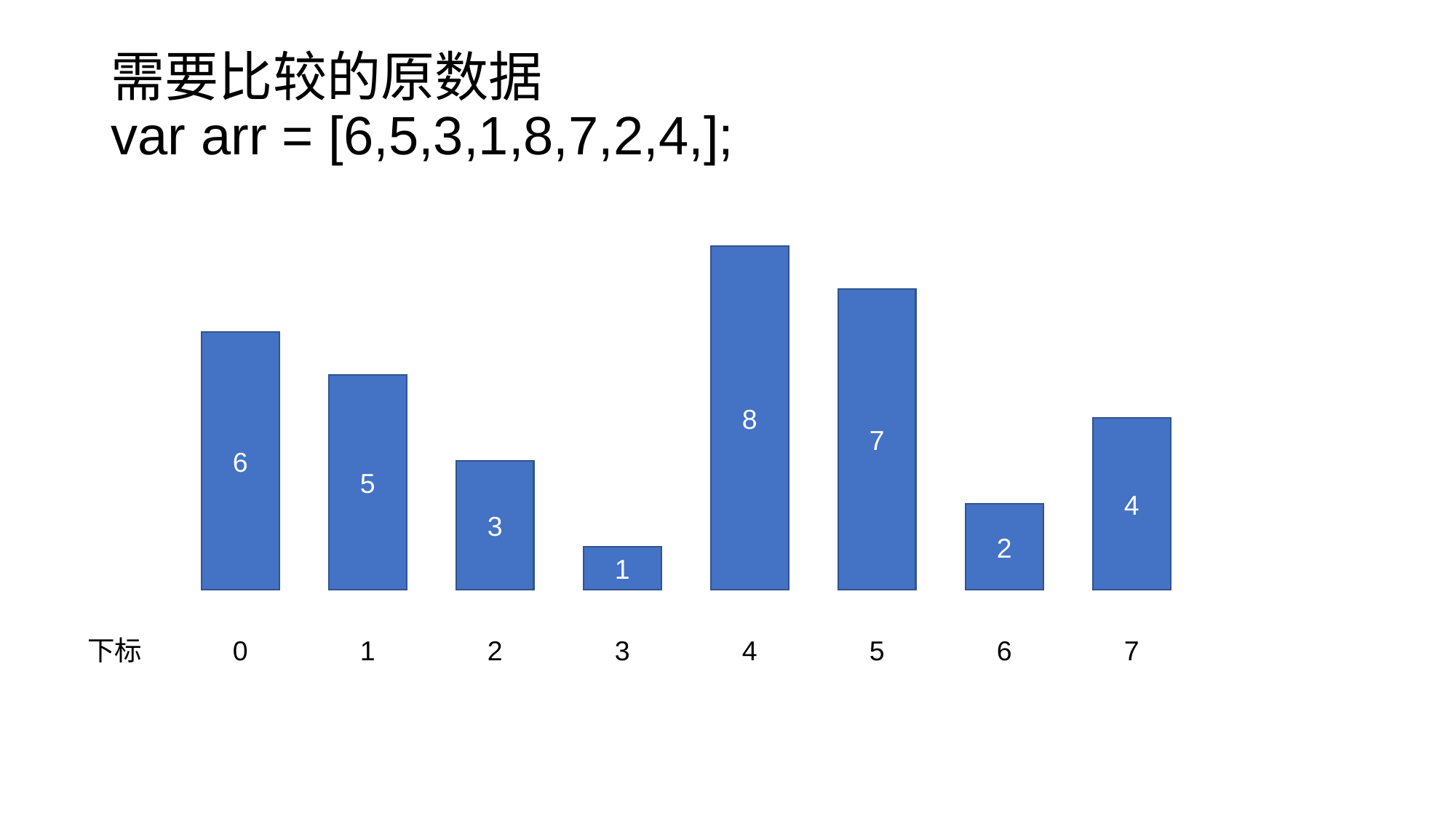

# 需要比较的原数据 var arr = [6,5,3,1,8,7,2,4,];
8
7
6
5
4
3
2
1
下标
0
1
2
3
4
5
6
7